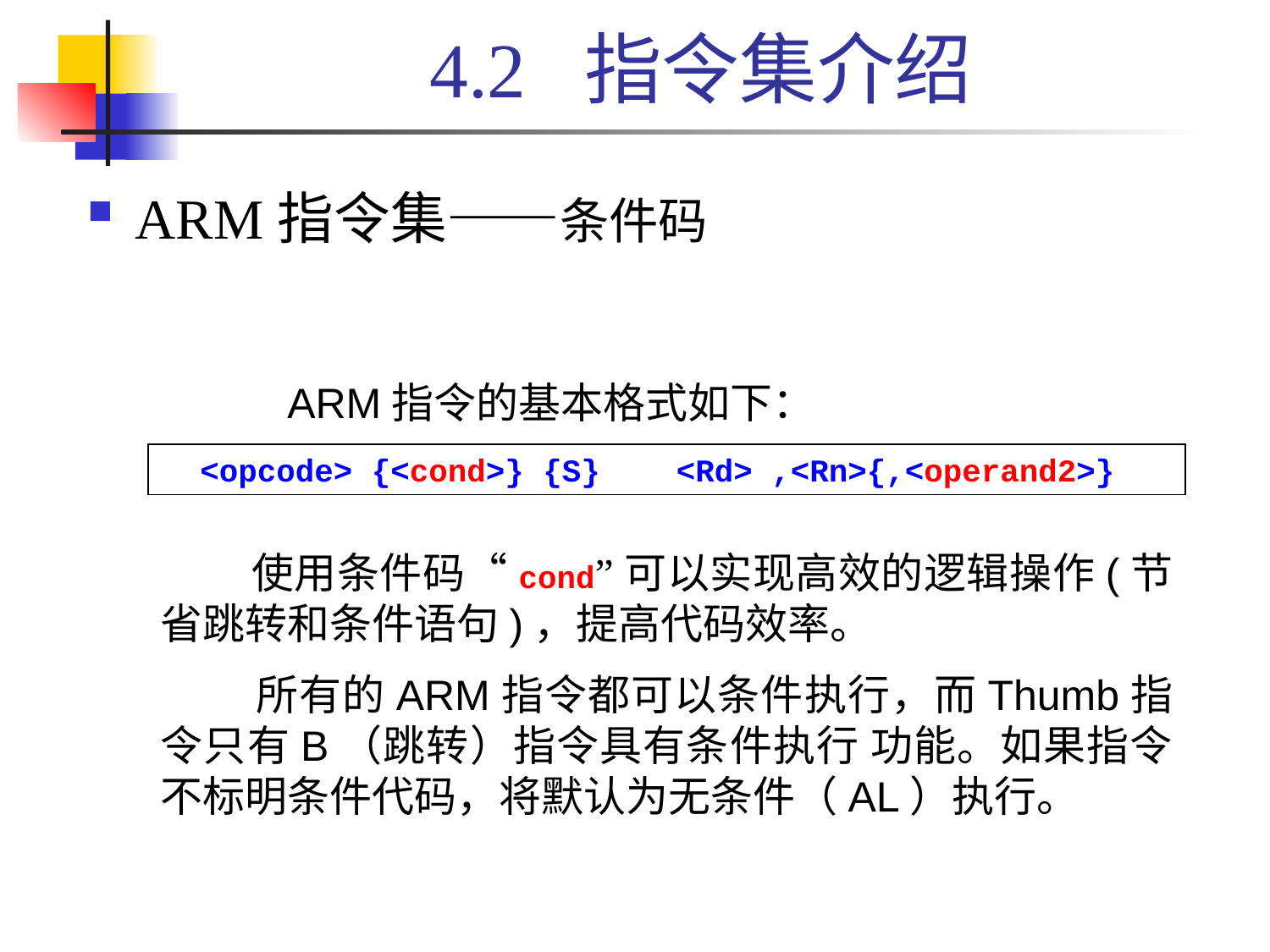

# 4.2  指令集介绍
ARM指令集——条件码
        ARM指令的基本格式如下：
<opcode> {<cond>} {S}    <Rd> ,<Rn>{,<operand2>}
        使用条件码“cond”可以实现高效的逻辑操作(节省跳转和条件语句)，提高代码效率。
        所有的ARM指令都可以条件执行，而Thumb指令只有B（跳转）指令具有条件执行 功能。如果指令不标明条件代码，将默认为无条件（AL）执行。